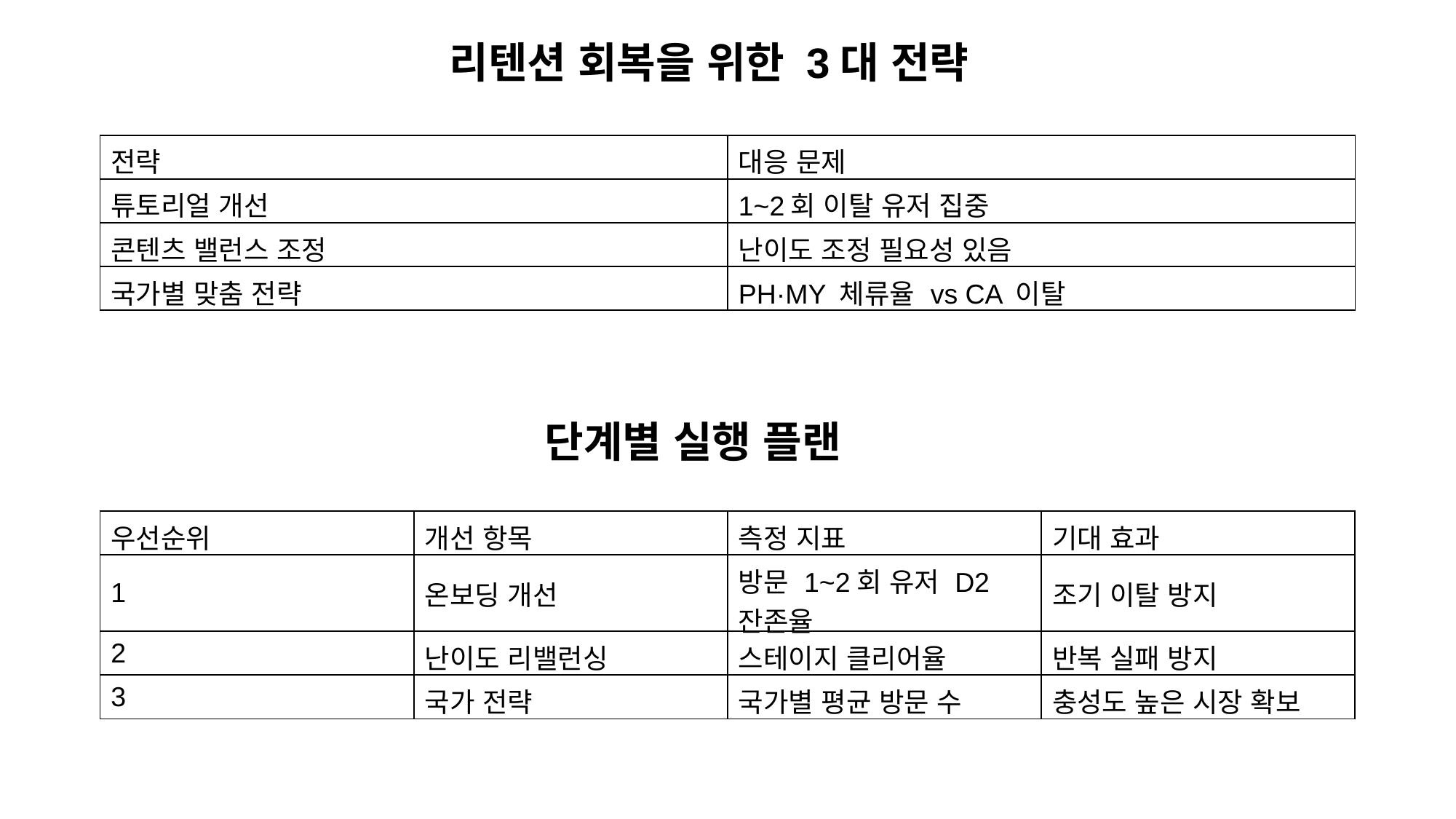

리텐션 회복을 위한 3대 전략
| 전략 | 대응 문제 |
| --- | --- |
| 튜토리얼 개선 | 1~2회 이탈 유저 집중 |
| 콘텐츠 밸런스 조정 | 난이도 조정 필요성 있음 |
| 국가별 맞춤 전략 | PH·MY 체류율 vs CA 이탈 |
단계별 실행 플랜
| 우선순위 | 개선 항목 | 측정 지표 | 기대 효과 |
| --- | --- | --- | --- |
| 1 | 온보딩 개선 | 방문 1~2회 유저 D2 잔존율 | 조기 이탈 방지 |
| 2 | 난이도 리밸런싱 | 스테이지 클리어율 | 반복 실패 방지 |
| 3 | 국가 전략 | 국가별 평균 방문 수 | 충성도 높은 시장 확보 |